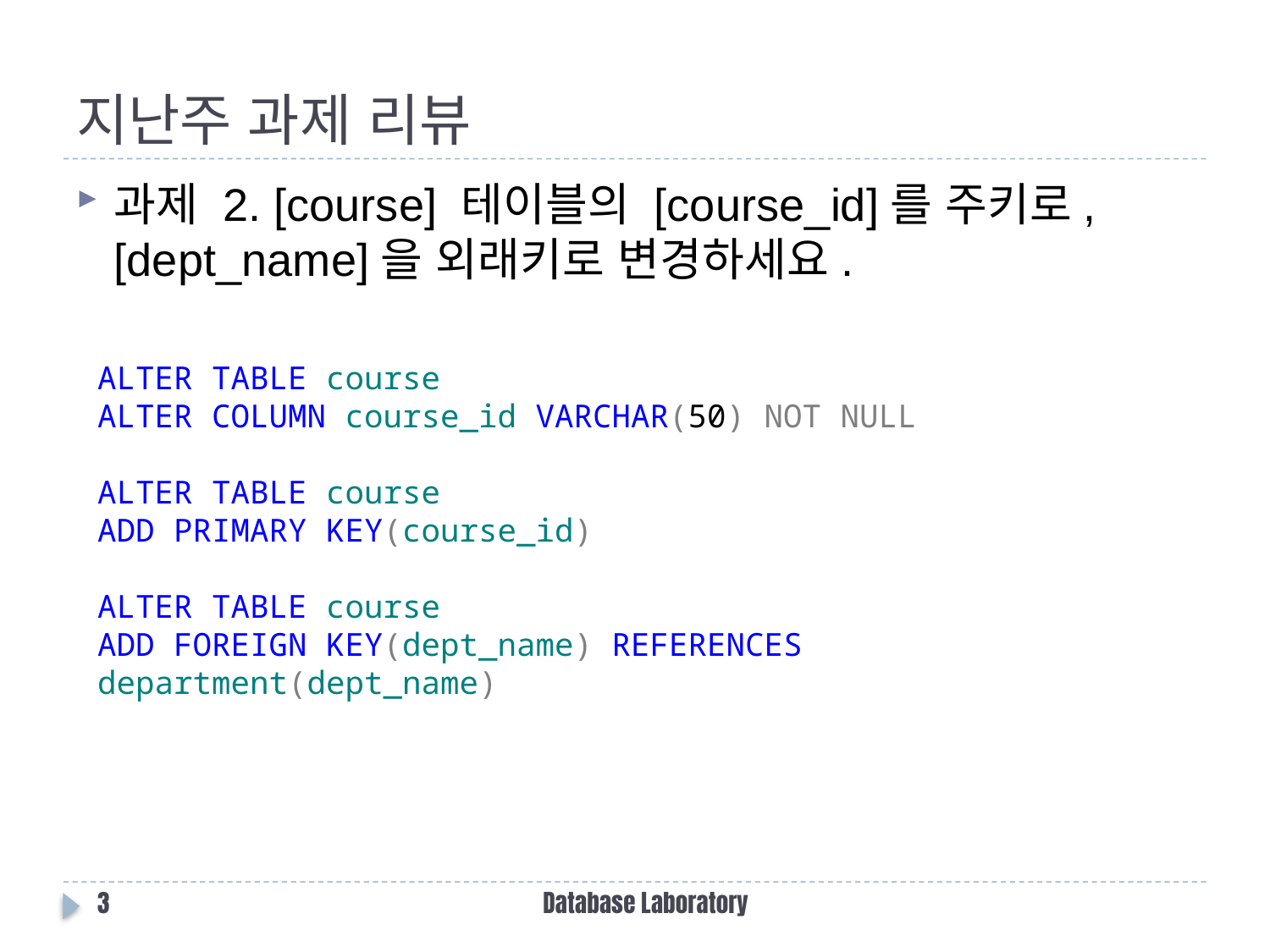

# 지난주 과제 리뷰
과제 2. [course] 테이블의 [course_id]를 주키로, [dept_name]을 외래키로 변경하세요.

ALTER TABLE course
ALTER COLUMN course_id VARCHAR(50) NOT NULL

ALTER TABLE course
ADD PRIMARY KEY(course_id)

ALTER TABLE course
ADD FOREIGN KEY(dept_name) REFERENCES department(dept_name)
3
Database Laboratory